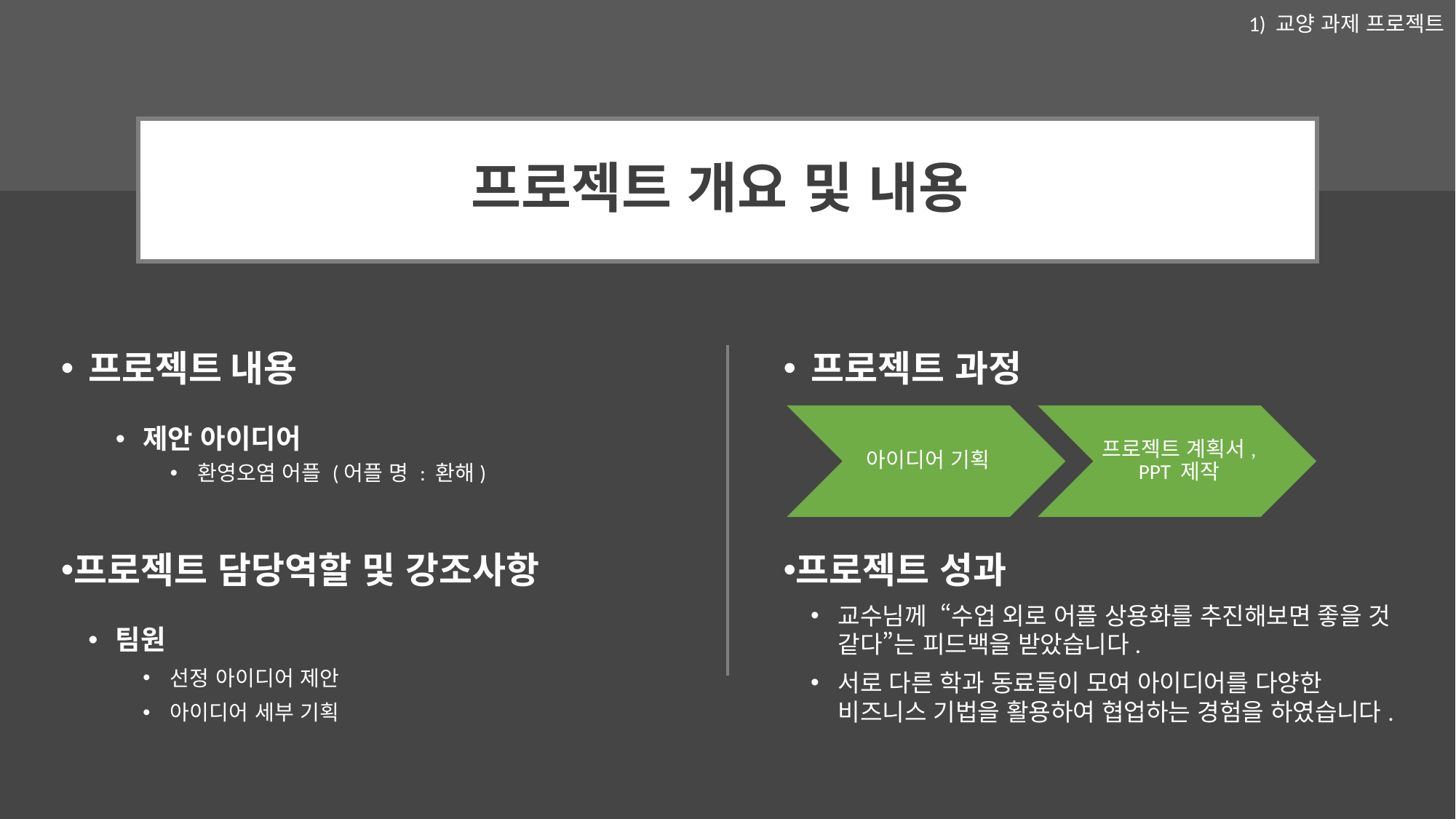

1) 교양 과제 프로젝트

# 프로젝트 개요 및 내용
프로젝트 내용

제안 아이디어
환영오염 어플 (어플 명 : 환해)

프로젝트 과정
아이디어 기획
프로젝트 계획서, PPT 제작
프로젝트 담당역할 및 강조사항

팀원
선정 아이디어 제안
아이디어 세부 기획
프로젝트 성과
교수님께  “수업 외로 어플 상용화를 추진해보면 좋을 것 같다”는 피드백을 받았습니다.
서로 다른 학과 동료들이 모여 아이디어를 다양한 비즈니스 기법을 활용하여 협업하는 경험을 하였습니다.